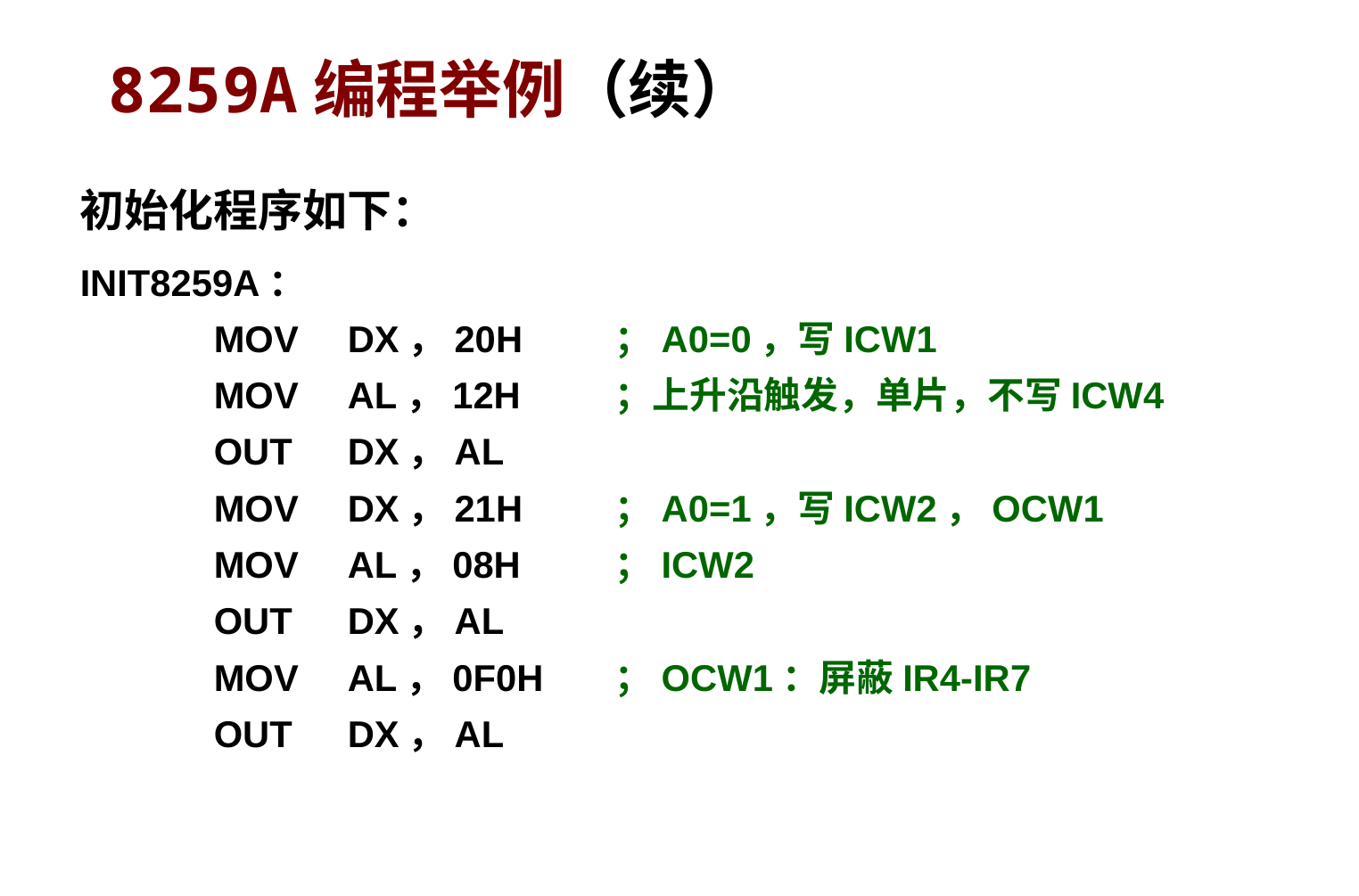

# 8259A编程举例（续）
初始化程序如下：
INIT8259A：
	MOV	DX，20H	；A0=0，写ICW1
	MOV	AL，12H	；上升沿触发，单片，不写ICW4
	OUT	DX，AL
	MOV	DX，21H	；A0=1，写ICW2，OCW1
	MOV	AL，08H	；ICW2
	OUT	DX，AL
	MOV	AL，0F0H	；OCW1：屏蔽IR4-IR7
	OUT	DX，AL